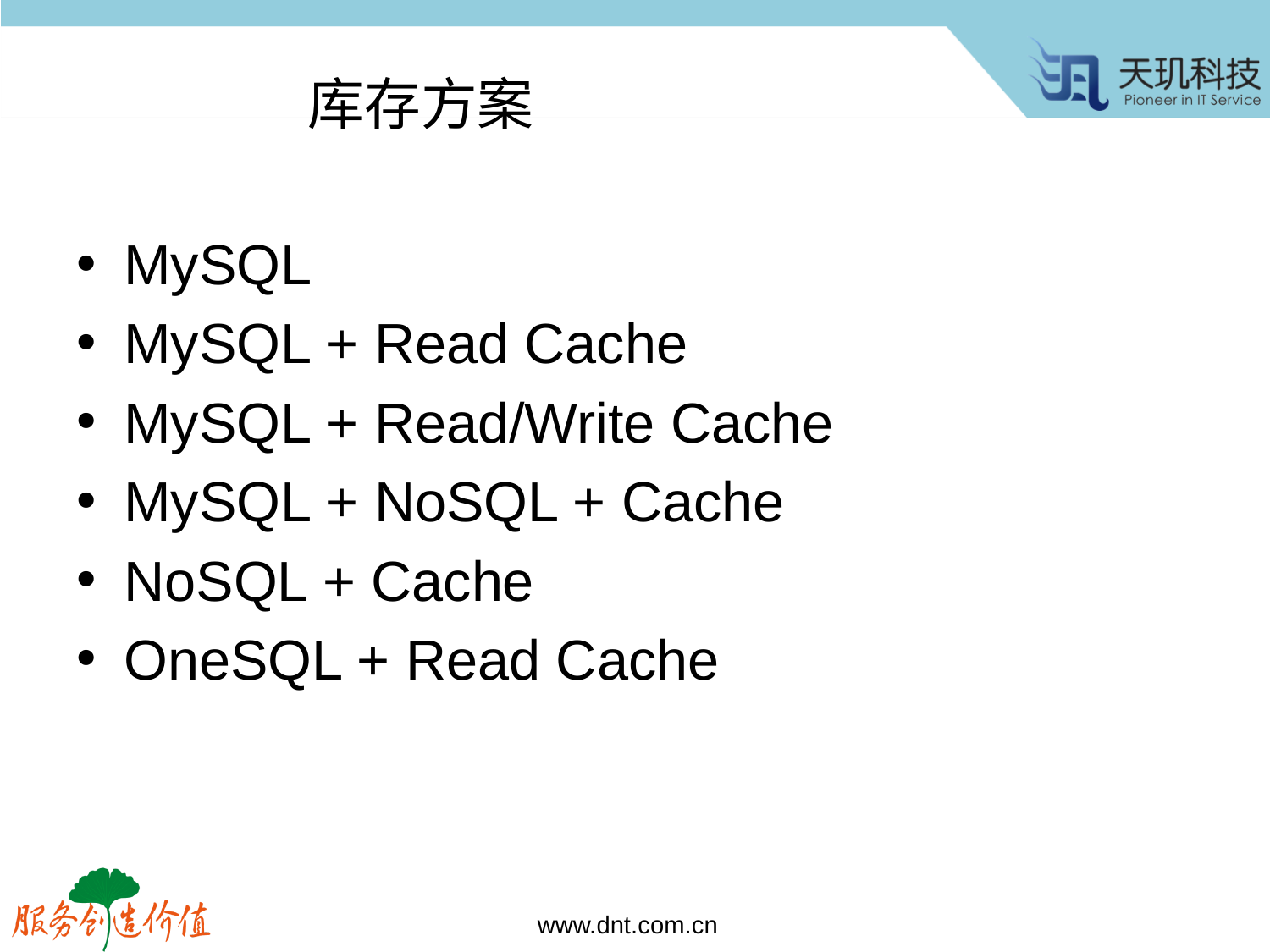

# 库存方案
MySQL
MySQL + Read Cache
MySQL + Read/Write Cache
MySQL + NoSQL + Cache
NoSQL + Cache
OneSQL + Read Cache